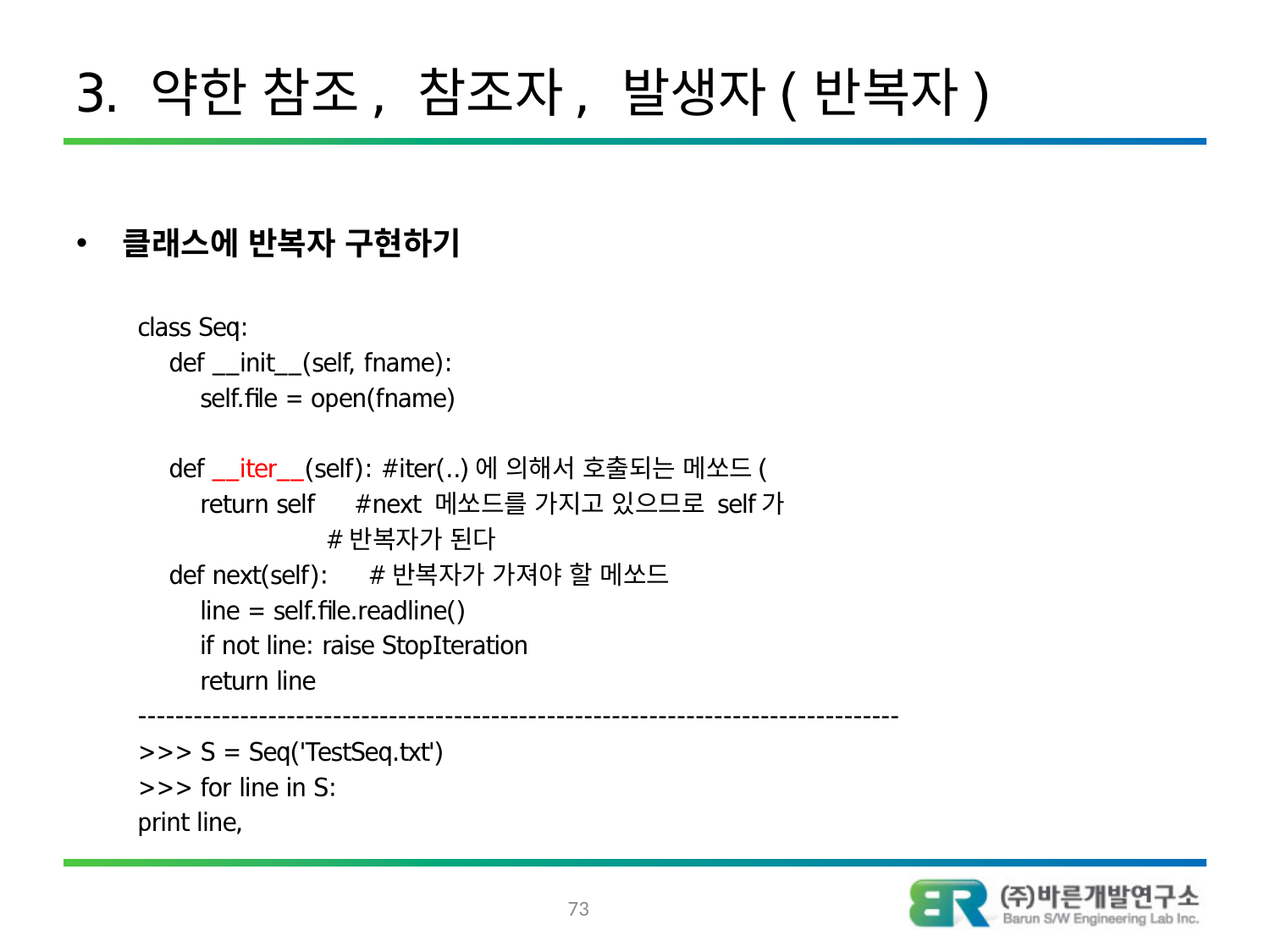

# 3. 약한 참조, 참조자, 발생자(반복자)

클래스에 반복자 구현하기

class Seq:
    def __init__(self, fname):
        self.file = open(fname)

    def __iter__(self): #iter(..)에 의해서 호출되는 메쏘드(
        return self     #next 메쏘드를 가지고 있으므로 self가
                        #반복자가 된다
    def next(self):     #반복자가 가져야 할 메쏘드
        line = self.file.readline()
        if not line: raise StopIteration
        return line
----------------------------------------------------------------------------------
>>> S = Seq('TestSeq.txt')
>>> for line in S:
	print line,

73